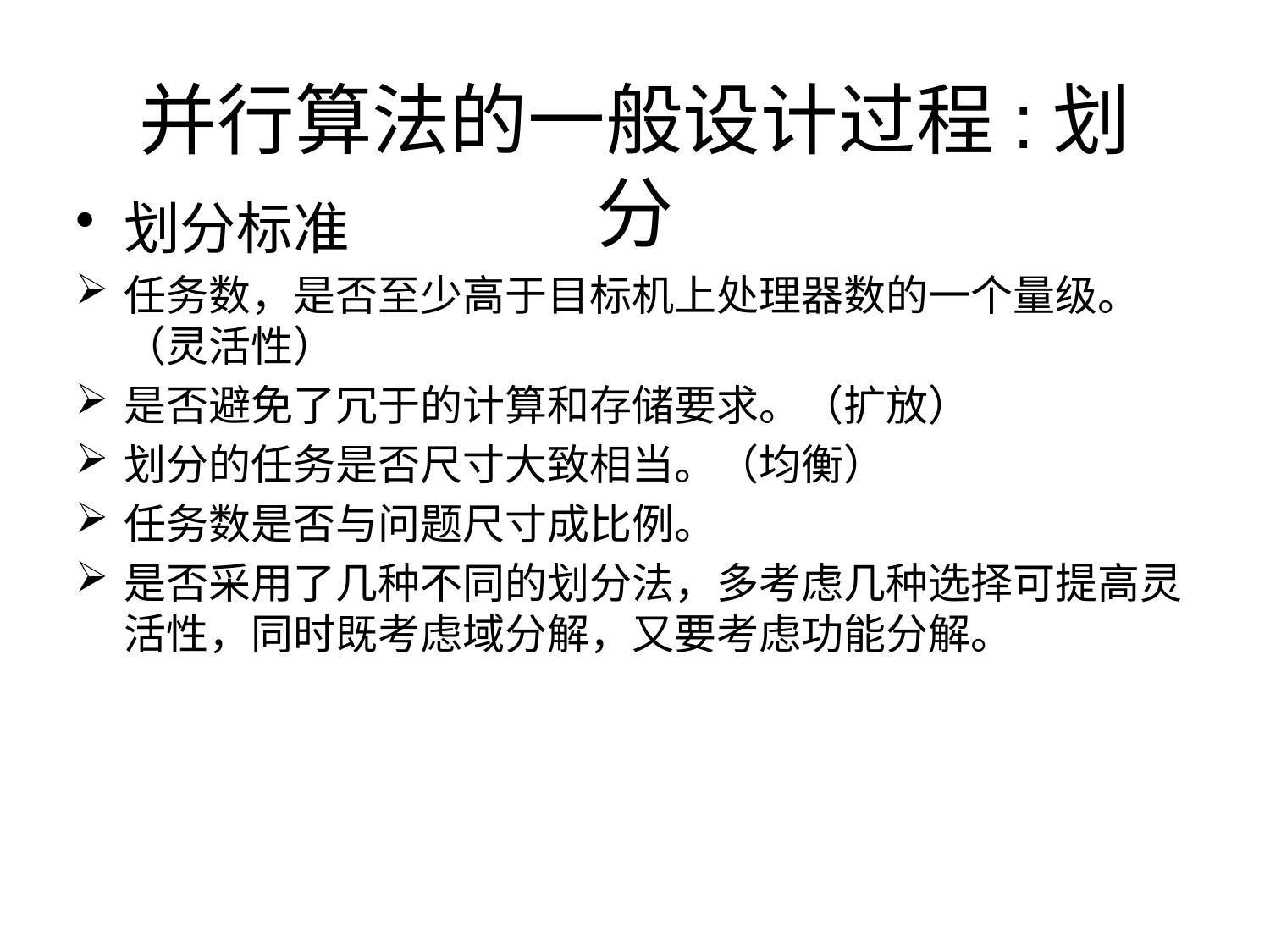

# 并行算法的一般设计过程:划分
划分标准
任务数，是否至少高于目标机上处理器数的一个量级。（灵活性）
是否避免了冗于的计算和存储要求。（扩放）
划分的任务是否尺寸大致相当。（均衡）
任务数是否与问题尺寸成比例。
是否采用了几种不同的划分法，多考虑几种选择可提高灵活性，同时既考虑域分解，又要考虑功能分解。